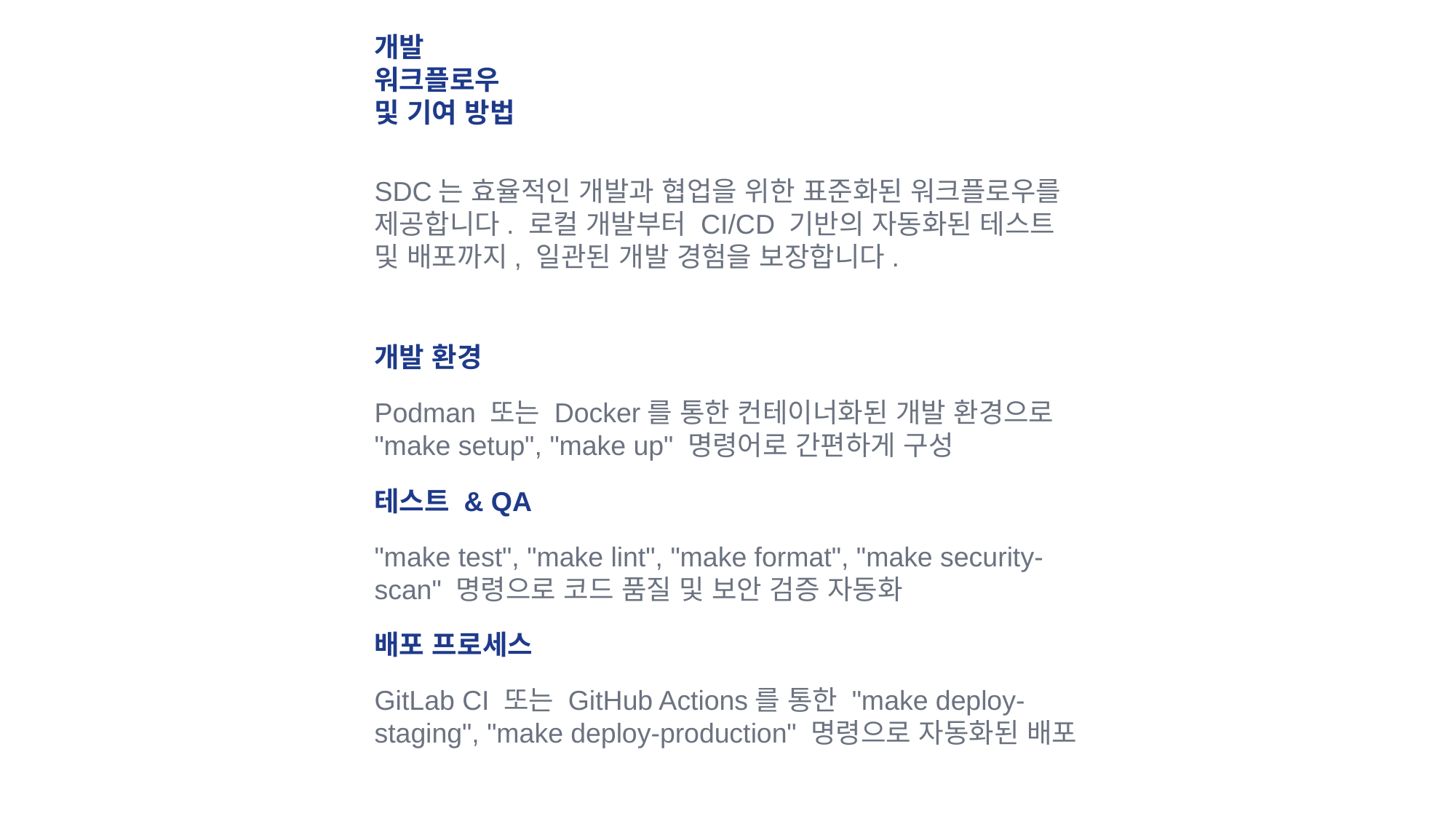

개발
워크플로우
및 기여 방법
SDC는 효율적인 개발과 협업을 위한 표준화된 워크플로우를 제공합니다. 로컬 개발부터 CI/CD 기반의 자동화된 테스트 및 배포까지, 일관된 개발 경험을 보장합니다.
개발 환경
Podman 또는 Docker를 통한 컨테이너화된 개발 환경으로 "make setup", "make up" 명령어로 간편하게 구성
테스트 & QA
"make test", "make lint", "make format", "make security-scan" 명령으로 코드 품질 및 보안 검증 자동화
배포 프로세스
GitLab CI 또는 GitHub Actions를 통한 "make deploy-staging", "make deploy-production" 명령으로 자동화된 배포